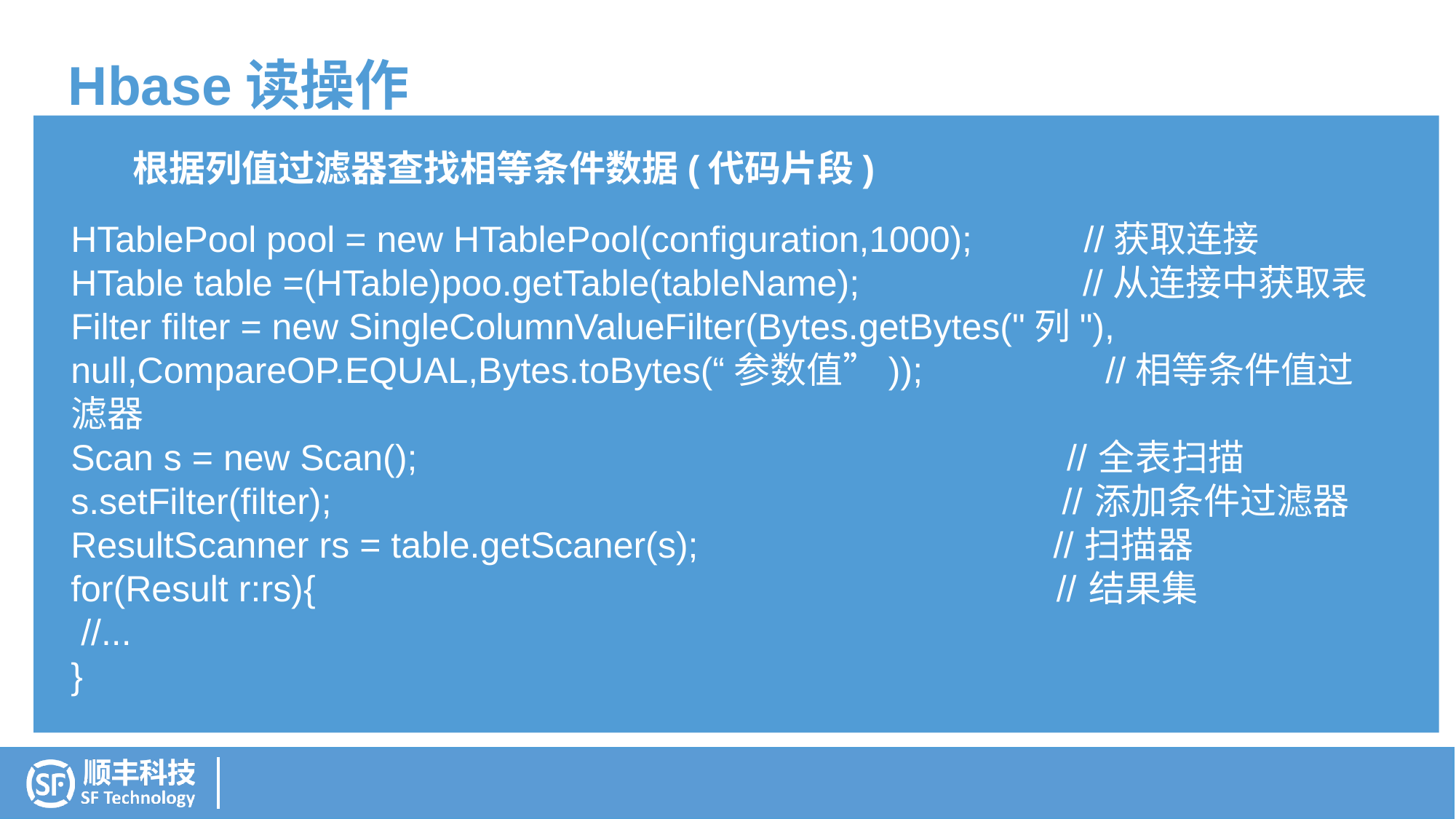

Hbase读操作三

根据列值过滤器查找相等条件数据(代码片段)

根据列名条件查找数据
HTablePool pool = new HTablePool(configuration,1000);           //获取连接
HTable table =(HTable)poo.getTable(tableName);                      //从连接中获取表
Filter filter = new SingleColumnValueFilter(Bytes.getBytes("列"),
null,CompareOP.EQUAL,Bytes.toBytes(“参数值”));                  //相等条件值过滤器
Scan s = new Scan();                                                                //全表扫描
s.setFilter(filter);                                                                        //添加条件过滤器
ResultScanner rs = table.getScaner(s);                                   //扫描器
for(Result r:rs){                                                                         //结果集
 //...
}